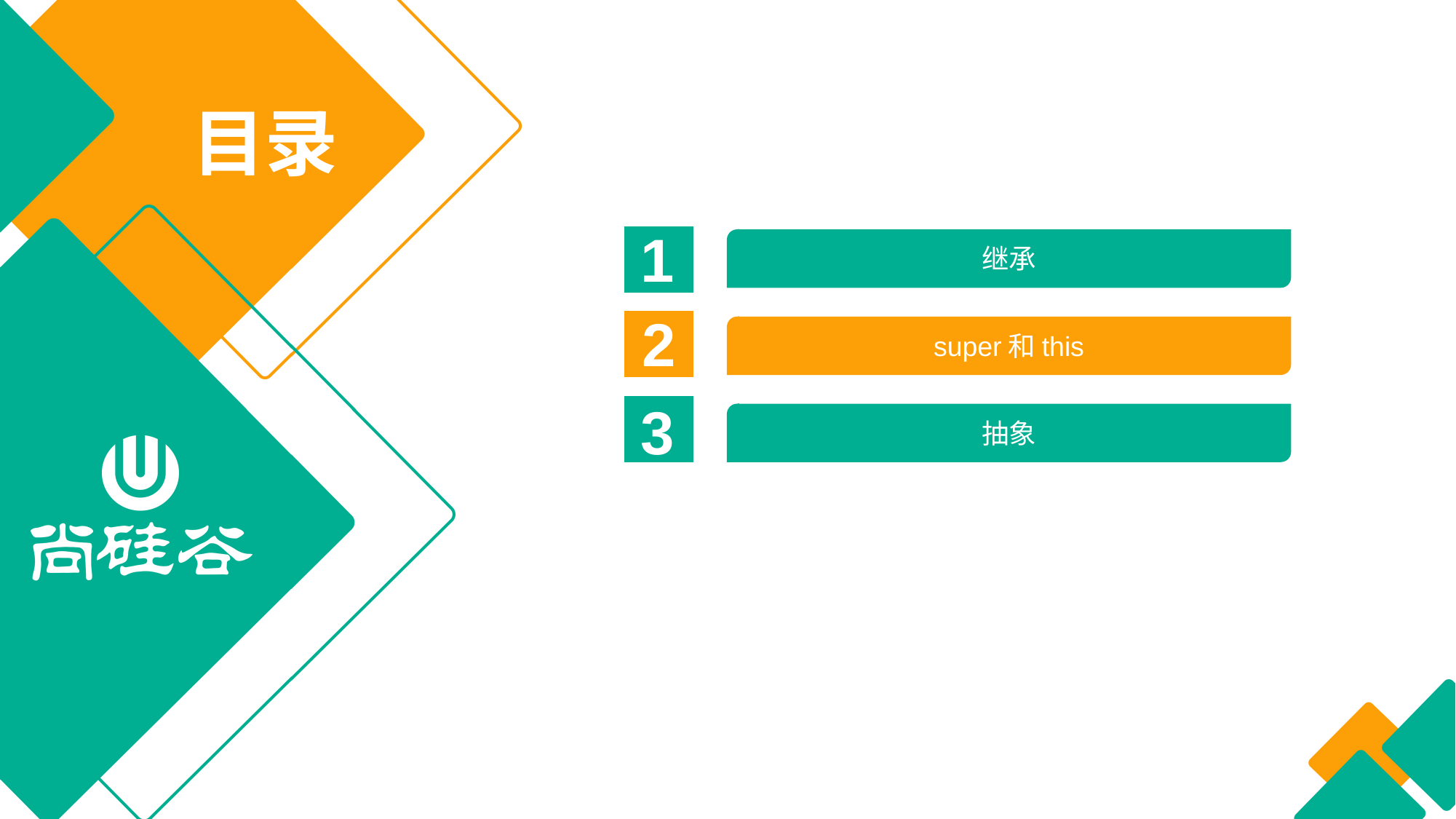

目录
1

继承
2

super和this
3

抽象